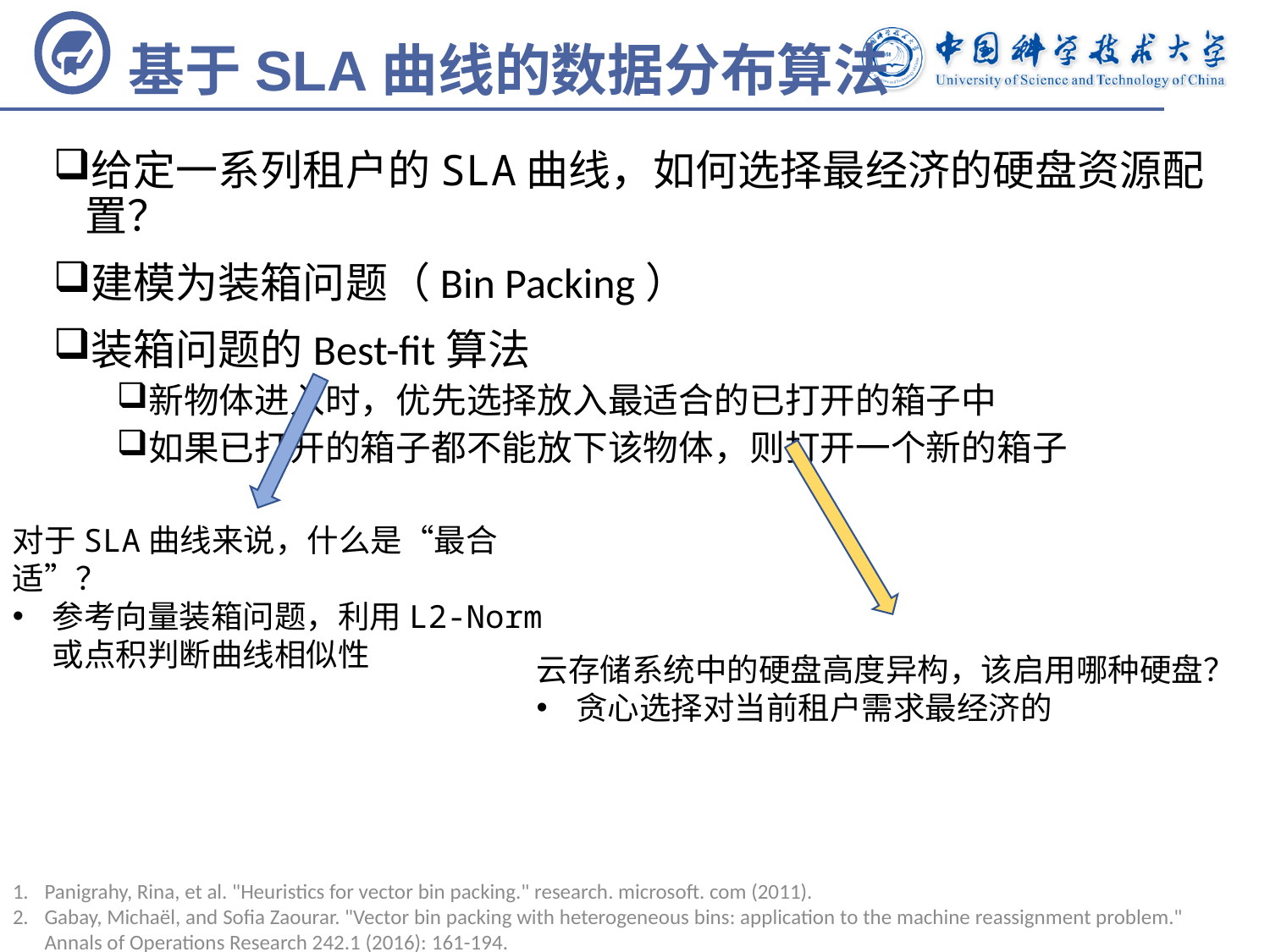

# 基于SLA曲线的数据分布算法
给定一系列租户的SLA曲线，如何选择最经济的硬盘资源配置？
建模为装箱问题（Bin Packing）
装箱问题的Best-fit算法
新物体进入时，优先选择放入最适合的已打开的箱子中
如果已打开的箱子都不能放下该物体，则打开一个新的箱子

对于SLA曲线来说，什么是“最合适”？
参考向量装箱问题，利用L2-Norm或点积判断曲线相似性
云存储系统中的硬盘高度异构，该启用哪种硬盘？
贪心选择对当前租户需求最经济的
Panigrahy, Rina, et al. "Heuristics for vector bin packing." research. microsoft. com (2011).
Gabay, Michaël, and Sofia Zaourar. "Vector bin packing with heterogeneous bins: application to the machine reassignment problem."
Annals of Operations Research 242.1 (2016): 161-194.